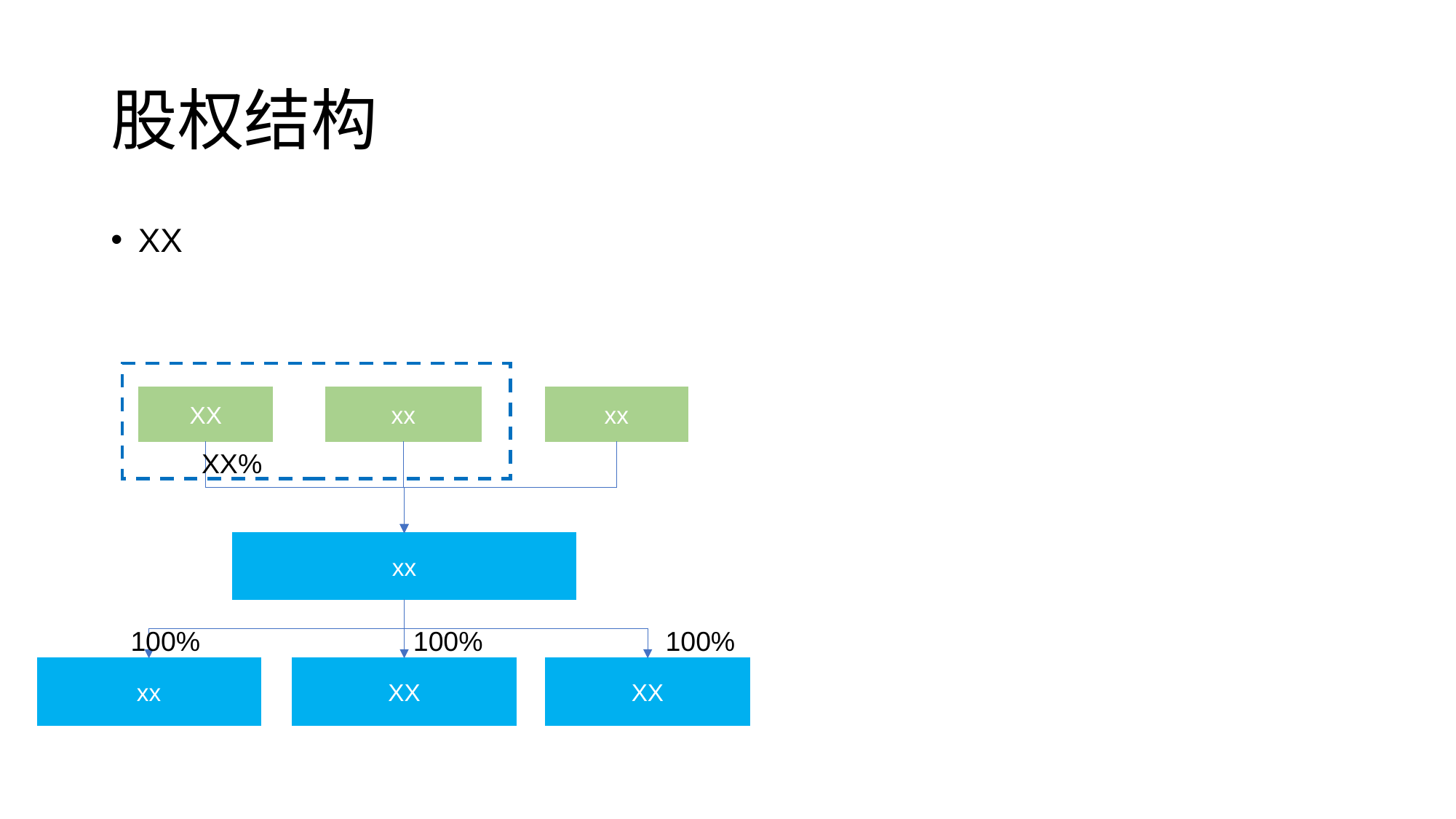

# 股权结构
XX

XX
xx
xx
XX%
xx
100%                            100%                        100%
XX
xx
XX